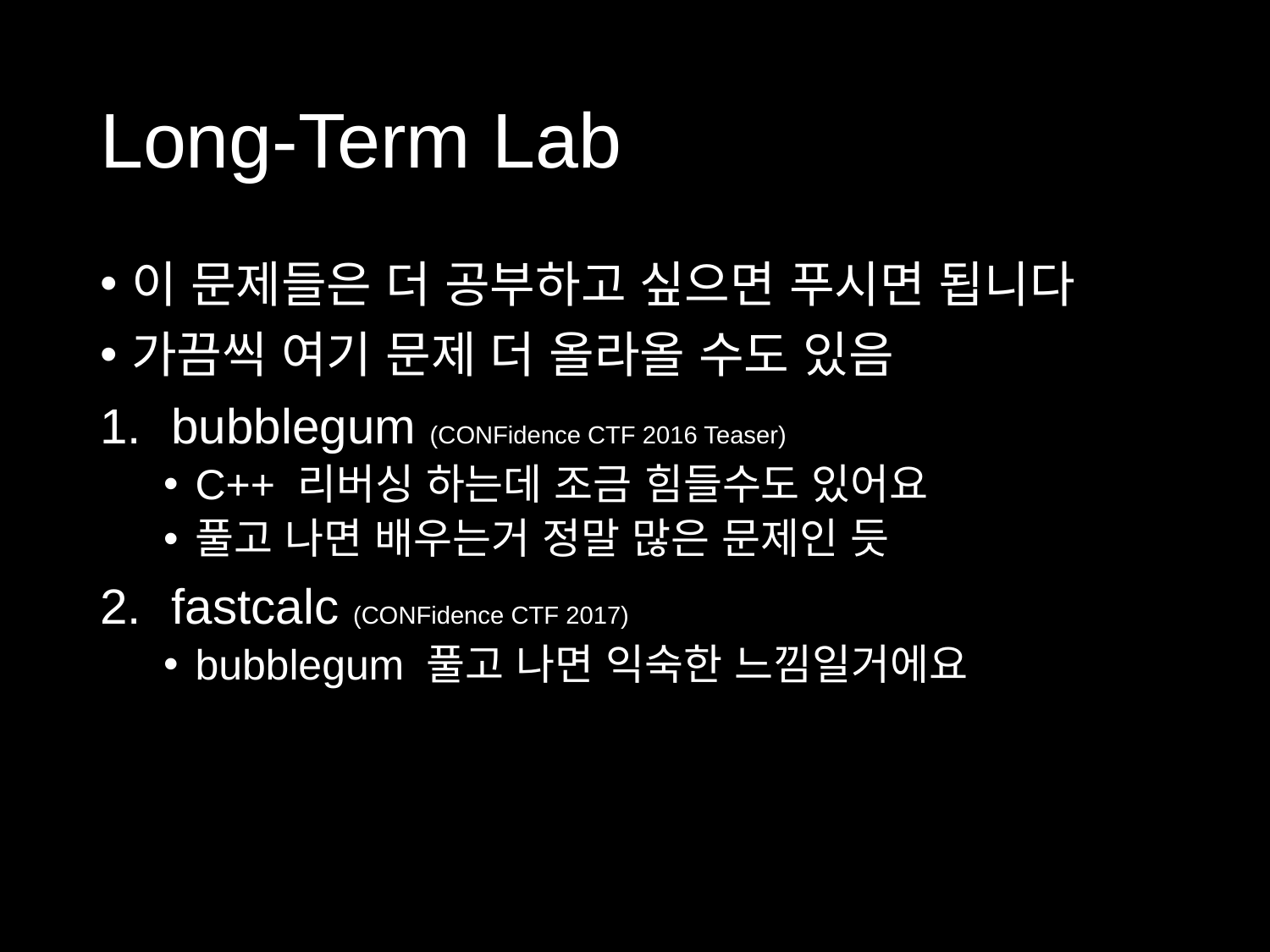

# Long-Term Lab
이 문제들은 더 공부하고 싶으면 푸시면 됩니다
가끔씩 여기 문제 더 올라올 수도 있음
bubblegum (CONFidence CTF 2016 Teaser)
C++ 리버싱 하는데 조금 힘들수도 있어요
풀고 나면 배우는거 정말 많은 문제인 듯
fastcalc (CONFidence CTF 2017)
bubblegum 풀고 나면 익숙한 느낌일거에요